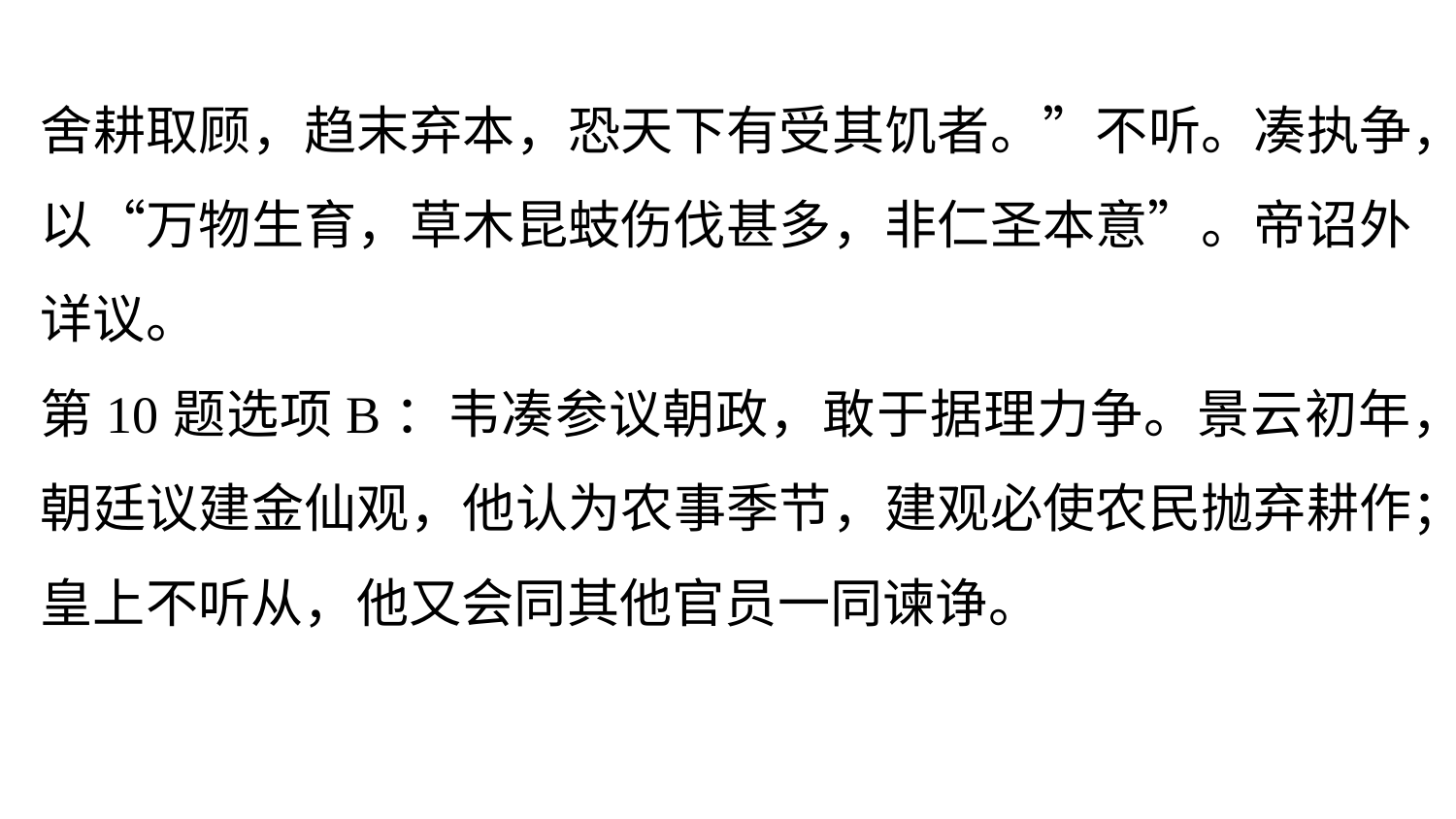

舍耕取顾，趋末弃本，恐天下有受其饥者。”不听。凑执争，以“万物生育，草木昆蚑伤伐甚多，非仁圣本意”。帝诏外详议。
第10题选项B：韦凑参议朝政，敢于据理力争。景云初年，朝廷议建金仙观，他认为农事季节，建观必使农民抛弃耕作；皇上不听从，他又会同其他官员一同谏诤。